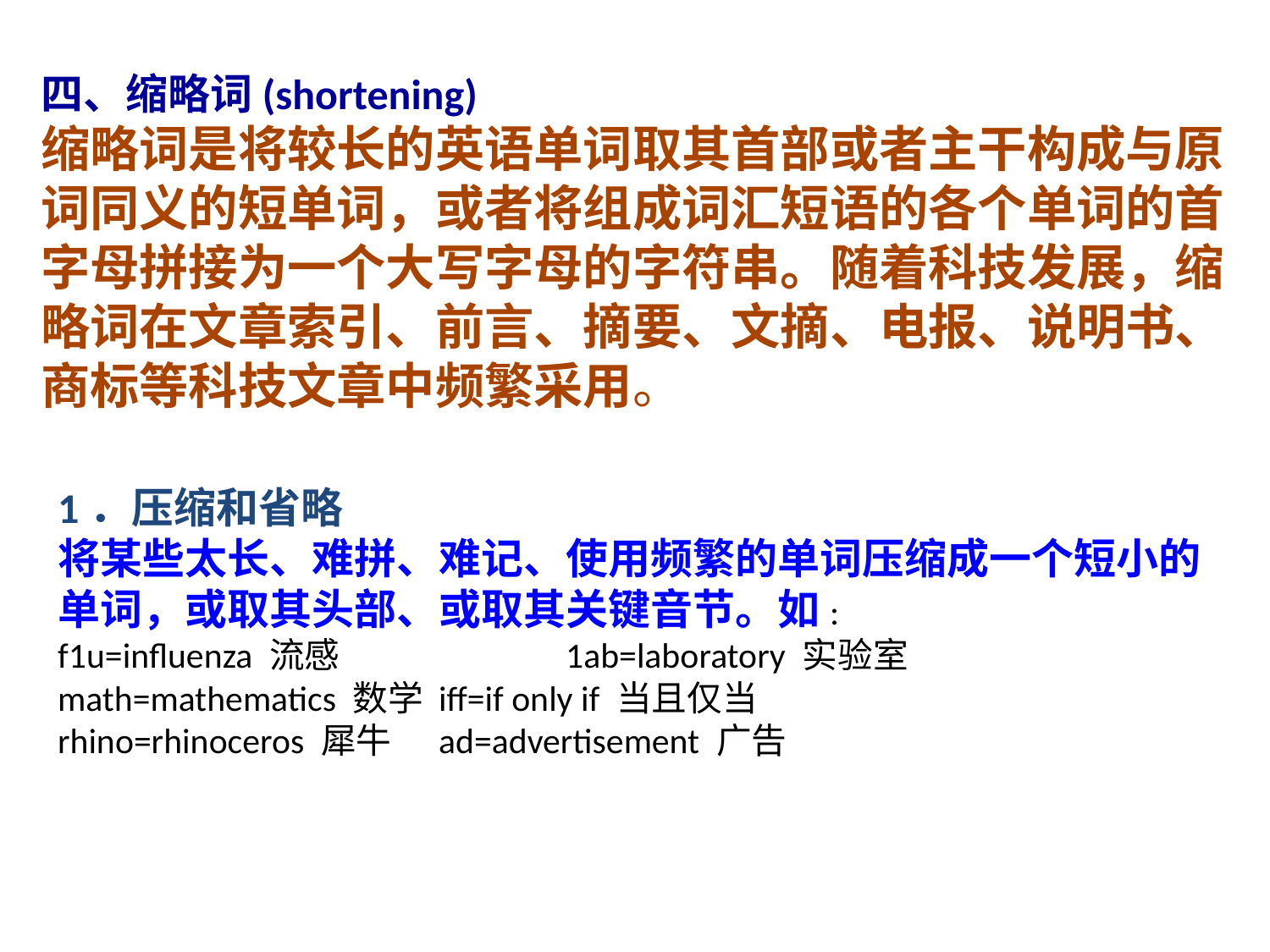

四、缩略词(shortening)
缩略词是将较长的英语单词取其首部或者主干构成与原词同义的短单词，或者将组成词汇短语的各个单词的首字母拼接为一个大写字母的字符串。随着科技发展，缩略词在文章索引、前言、摘要、文摘、电报、说明书、商标等科技文章中频繁采用。
1．压缩和省略
将某些太长、难拼、难记、使用频繁的单词压缩成一个短小的单词，或取其头部、或取其关键音节。如:
f1u=influenza 流感		1ab=laboratory 实验室
math=mathematics 数学 	iff=if only if 当且仅当
rhino=rhinoceros 犀牛	ad=advertisement 广告